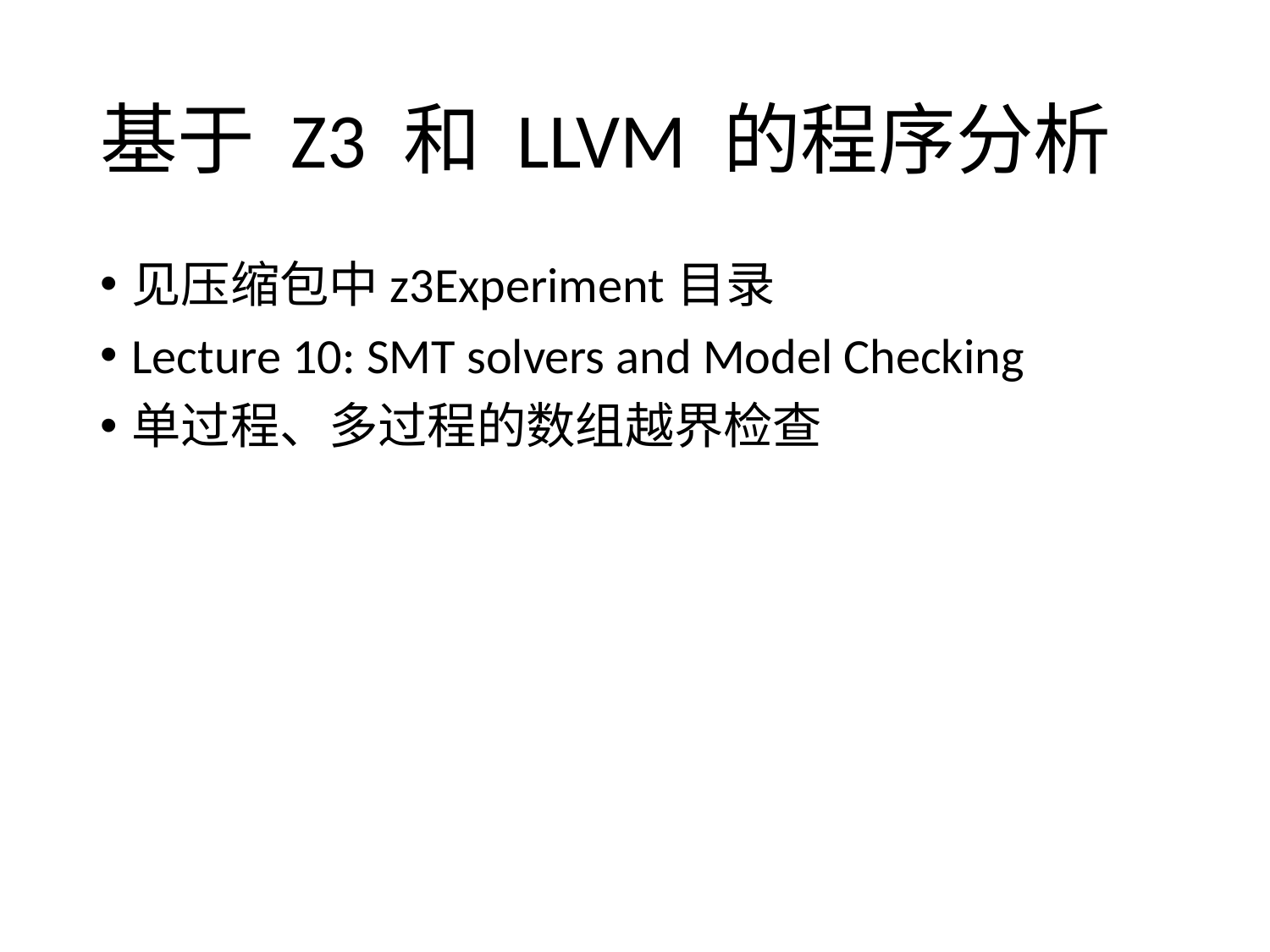

# 基于 Z3 和 LLVM 的程序分析
见压缩包中z3Experiment目录
Lecture 10: SMT solvers and Model Checking
单过程、多过程的数组越界检查